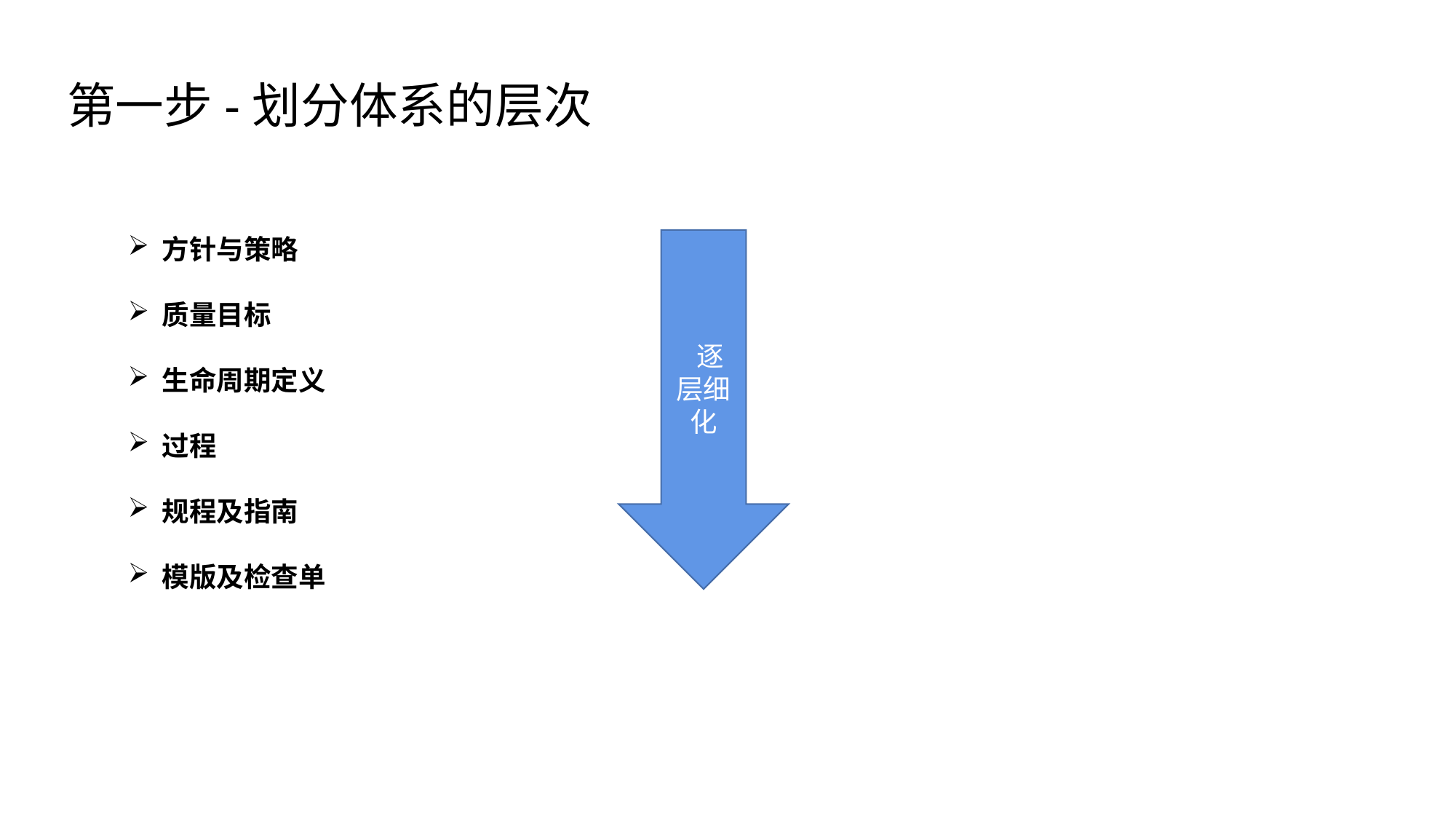

第一步-划分体系的层次
方针与策略
质量目标
生命周期定义
过程
规程及指南
模版及检查单
 逐层细化